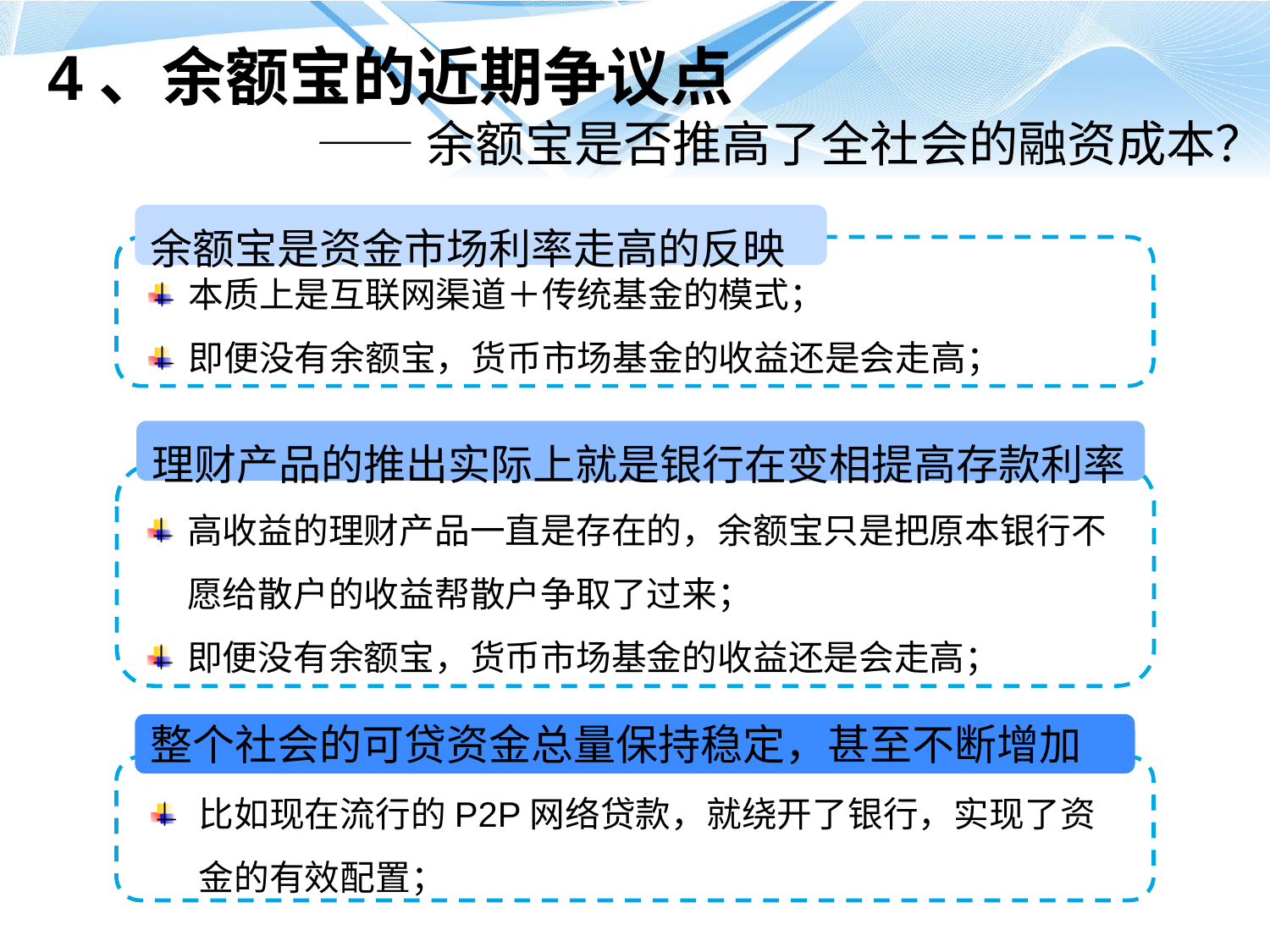

# 4、余额宝的近期争议点
——余额宝是否推高了全社会的融资成本？
余额宝是资金市场利率走高的反映

本质上是互联网渠道＋传统基金的模式；
即便没有余额宝，货币市场基金的收益还是会走高；
理财产品的推出实际上就是银行在变相提高存款利率

高收益的理财产品一直是存在的，余额宝只是把原本银行不愿给散户的收益帮散户争取了过来；
即便没有余额宝，货币市场基金的收益还是会走高；
整个社会的可贷资金总量保持稳定，甚至不断增加

比如现在流行的P2P网络贷款，就绕开了银行，实现了资金的有效配置；